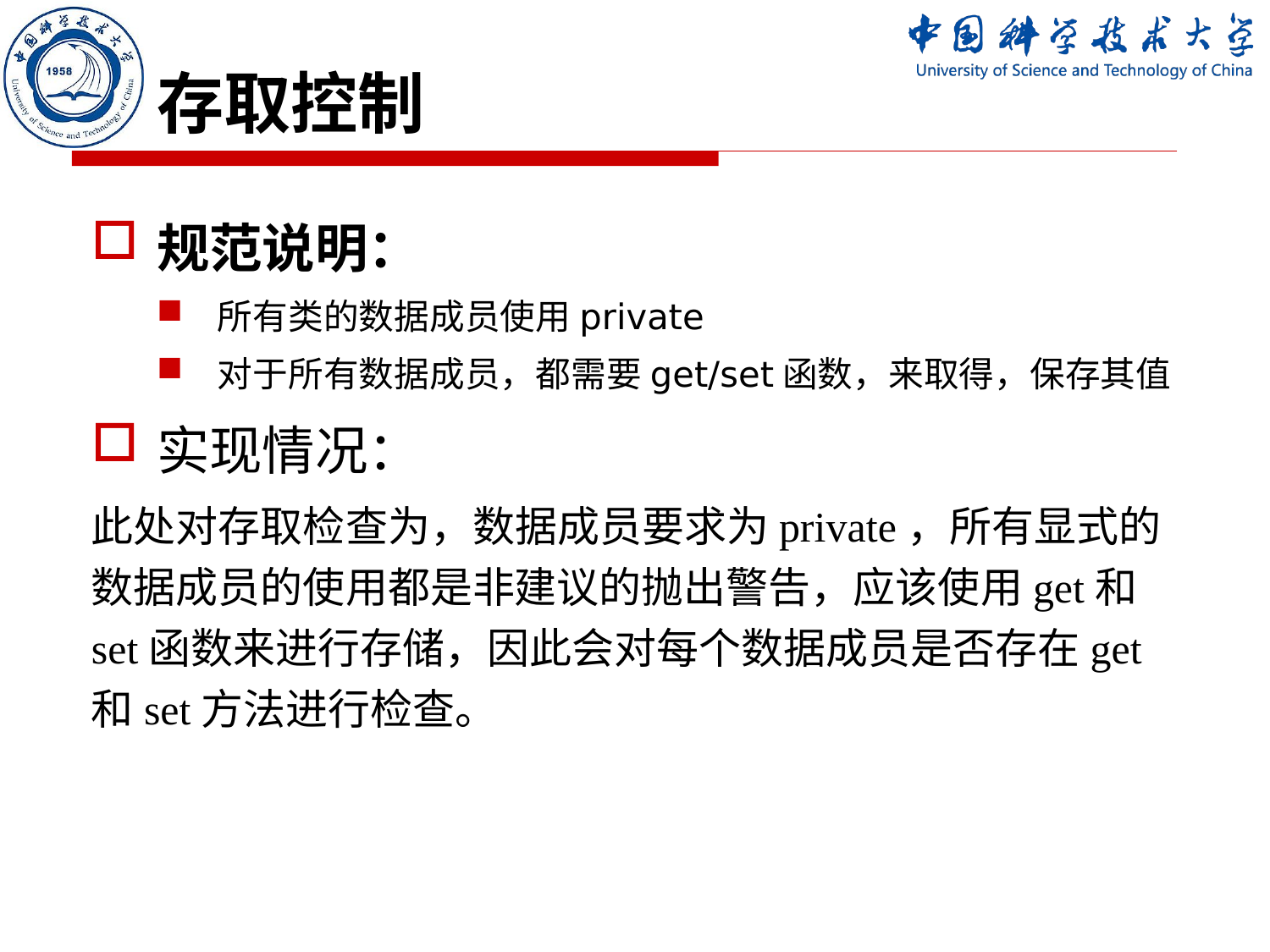

# 存取控制
规范说明：
所有类的数据成员使用private
对于所有数据成员，都需要get/set函数，来取得，保存其值
实现情况：
此处对存取检查为，数据成员要求为private，所有显式的数据成员的使用都是非建议的抛出警告，应该使用get和set函数来进行存储，因此会对每个数据成员是否存在get和set方法进行检查。

18